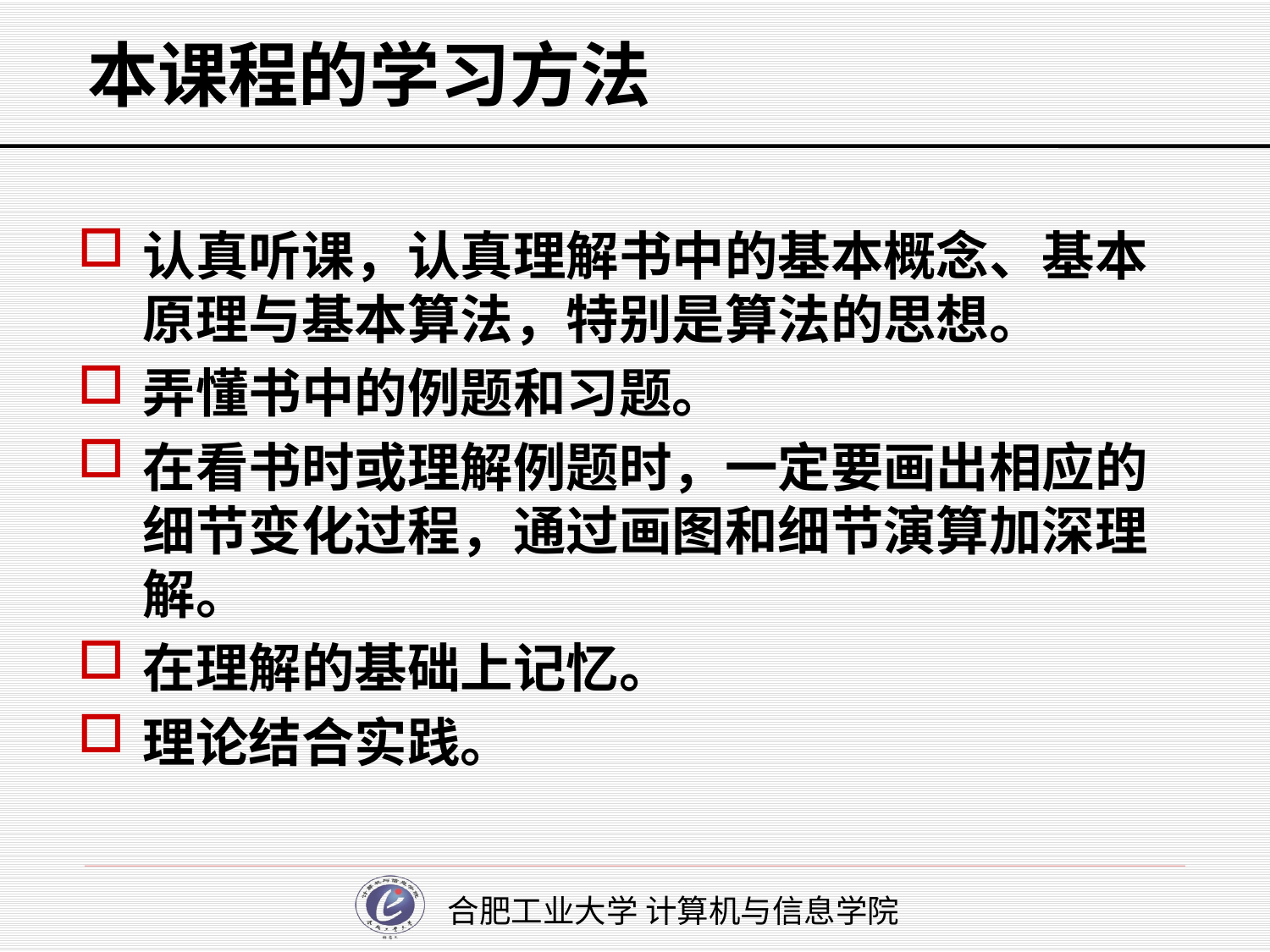

# 本课程的学习方法

认真听课，认真理解书中的基本概念、基本原理与基本算法，特别是算法的思想。
弄懂书中的例题和习题。
在看书时或理解例题时，一定要画出相应的细节变化过程，通过画图和细节演算加深理解。
在理解的基础上记忆。
理论结合实践。
7